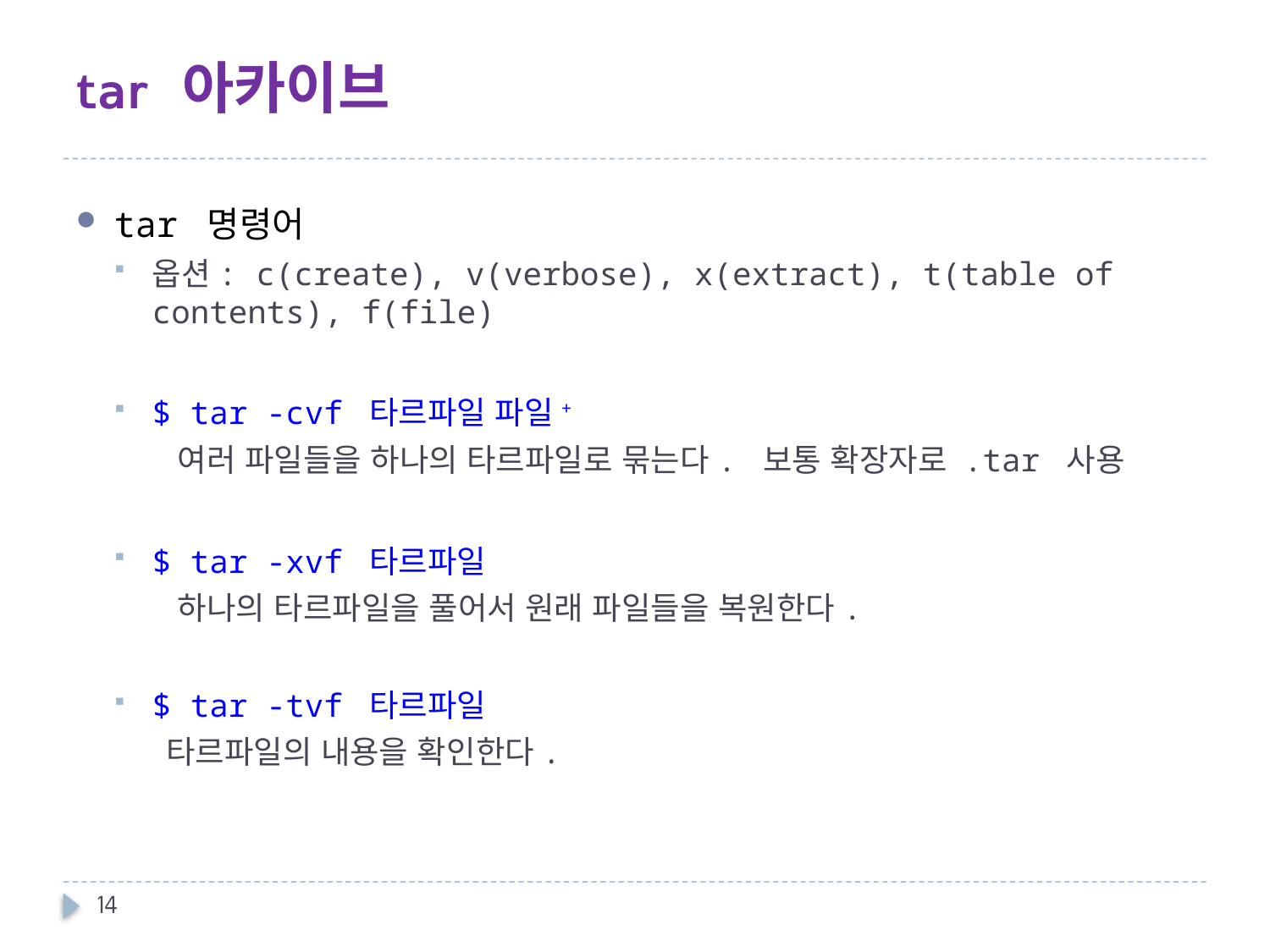

# tar 아카이브
tar 명령어
옵션: c(create), v(verbose), x(extract), t(table of contents), f(file)

$ tar -cvf 타르파일 파일+
	  여러 파일들을 하나의 타르파일로 묶는다. 보통 확장자로 .tar 사용

$ tar -xvf 타르파일
	  하나의 타르파일을 풀어서 원래 파일들을 복원한다.

$ tar -tvf 타르파일
     타르파일의 내용을 확인한다.

14